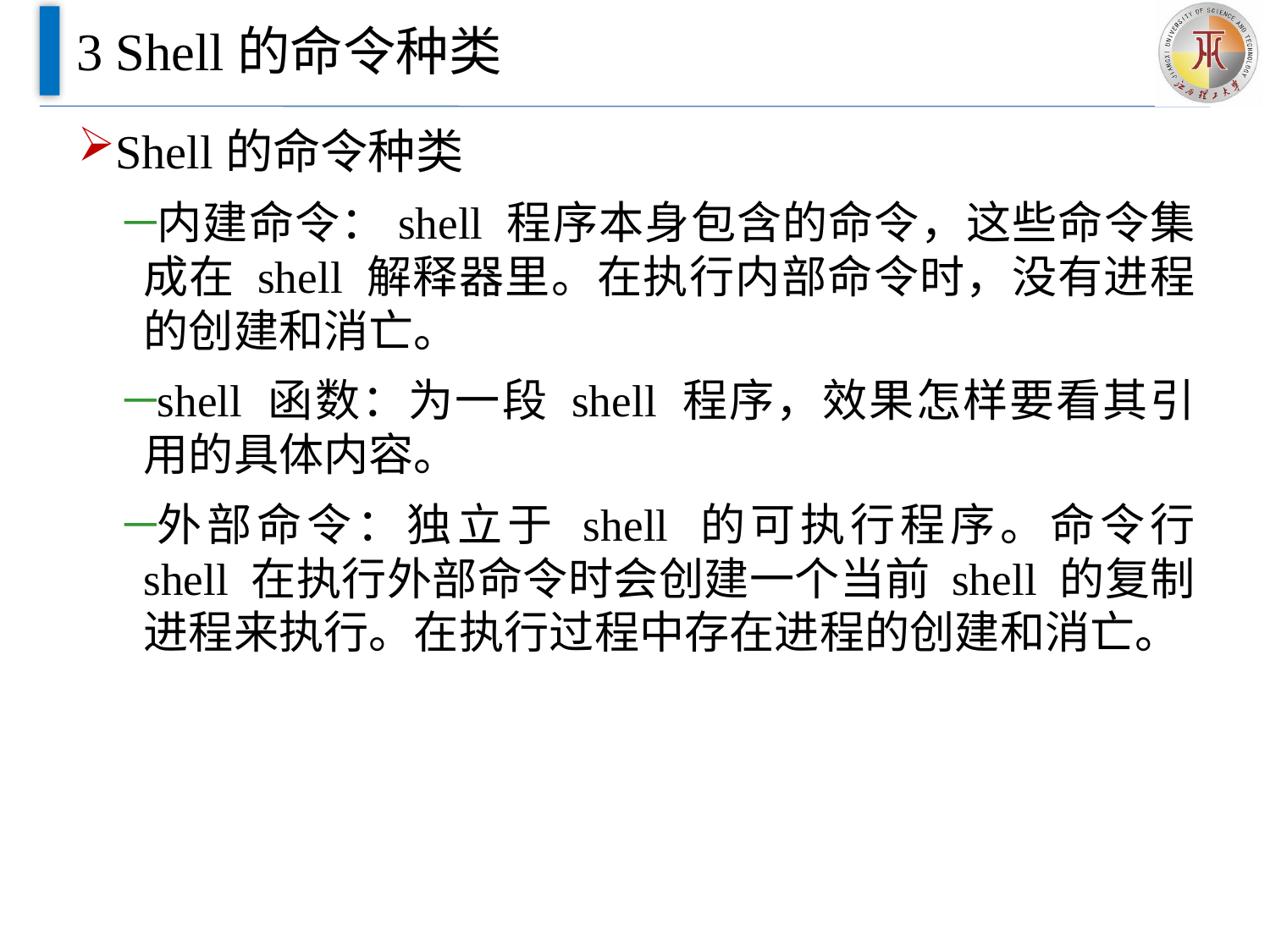

# 3 Shell的命令种类
Shell的命令种类
内建命令：shell 程序本身包含的命令，这些命令集成在 shell 解释器里。在执行内部命令时，没有进程的创建和消亡。
shell 函数：为一段 shell 程序，效果怎样要看其引用的具体内容。
外部命令：独立于 shell 的可执行程序。命令行 shell 在执行外部命令时会创建一个当前 shell 的复制进程来执行。在执行过程中存在进程的创建和消亡。